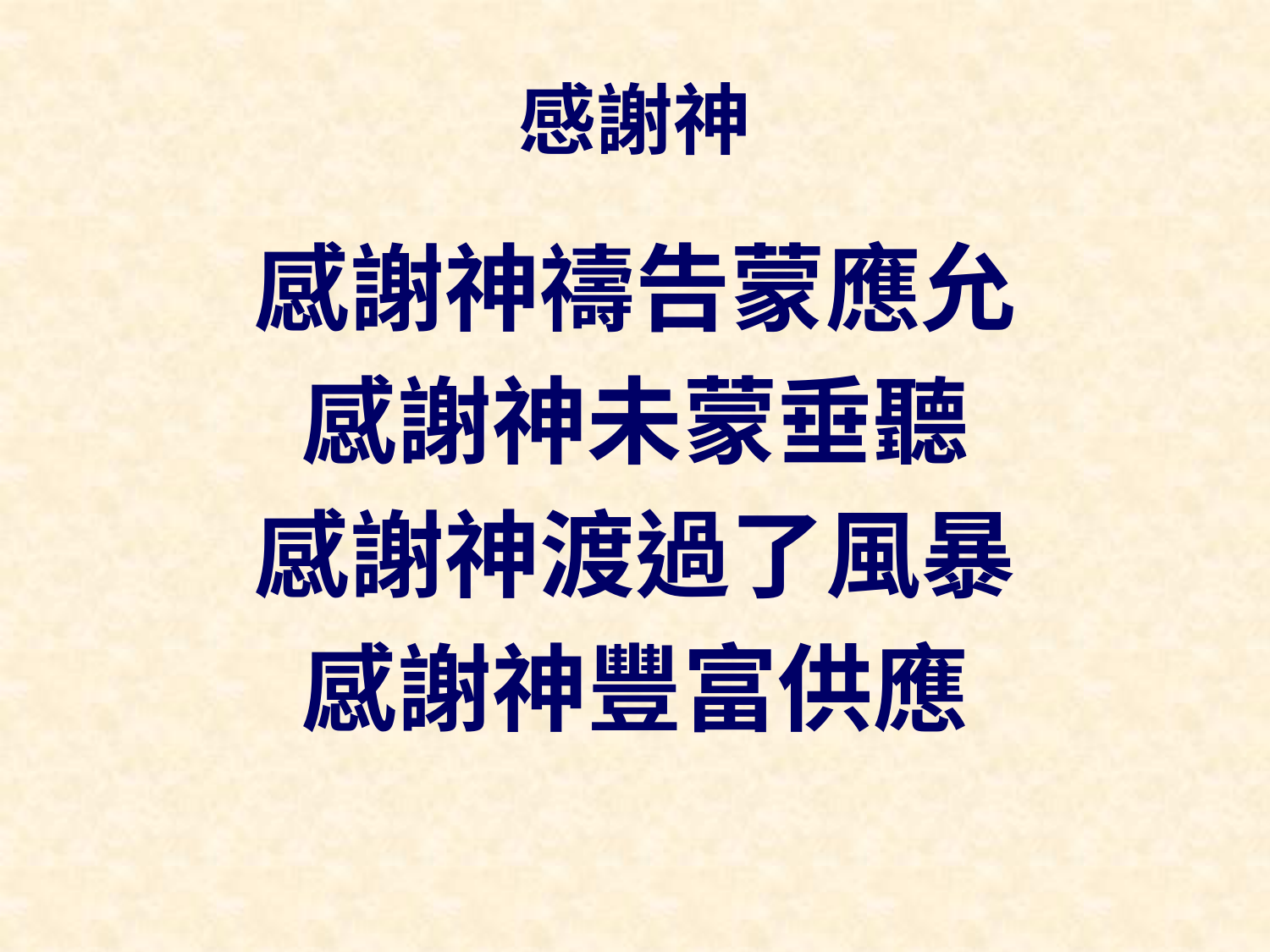

# 感謝神
感謝神禱告蒙應允
感謝神未蒙垂聽
感謝神渡過了風暴
感謝神豐富供應